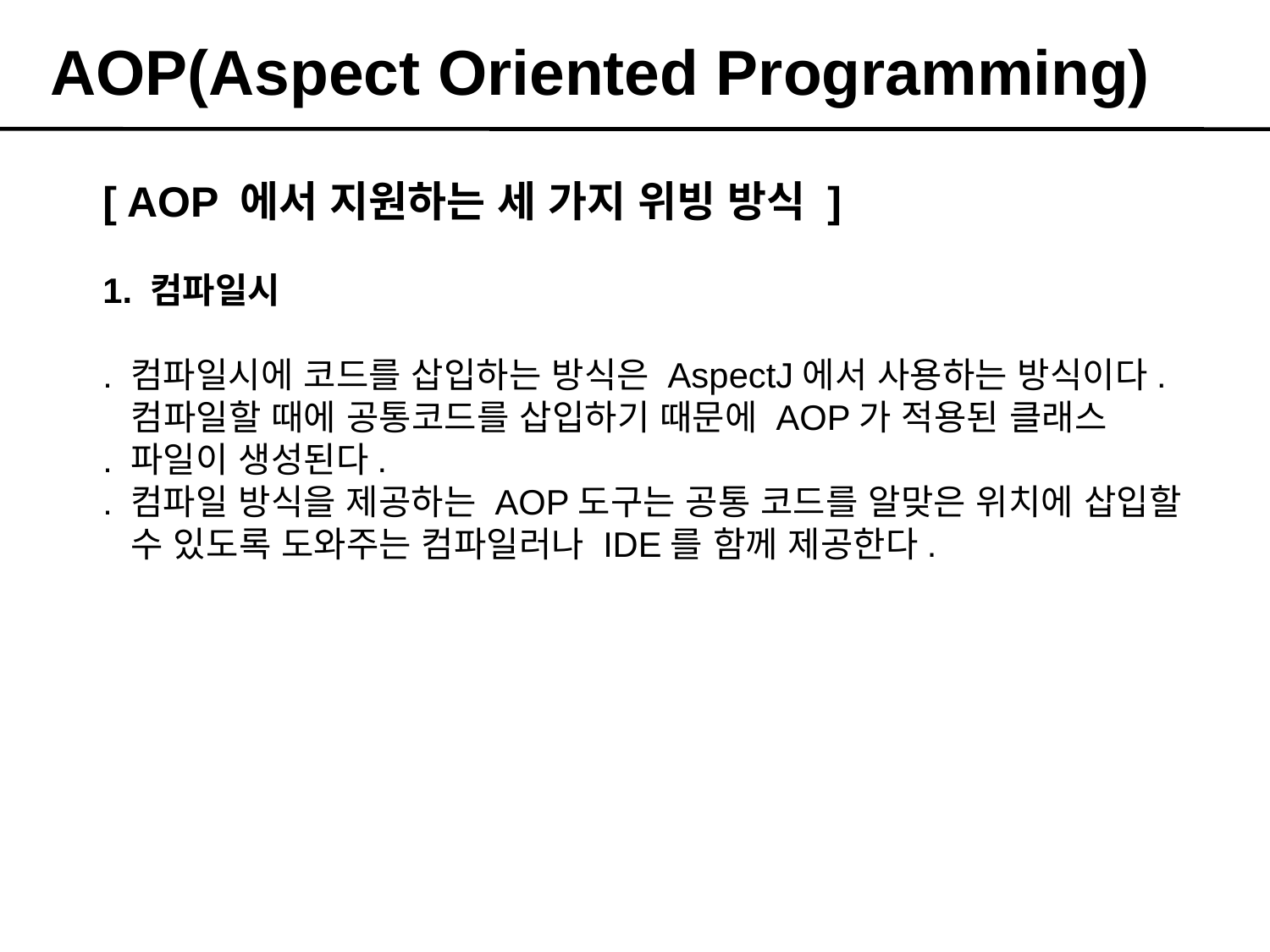

AOP(Aspect Oriented Programming)
[ AOP 에서 지원하는 세 가지 위빙 방식 ]

1. 컴파일시

. 컴파일시에 코드를 삽입하는 방식은 AspectJ에서 사용하는 방식이다.
  컴파일할 때에 공통코드를 삽입하기 때문에 AOP가 적용된 클래스
. 파일이 생성된다.
. 컴파일 방식을 제공하는 AOP도구는 공통 코드를 알맞은 위치에 삽입할
  수 있도록 도와주는 컴파일러나 IDE를 함께 제공한다.